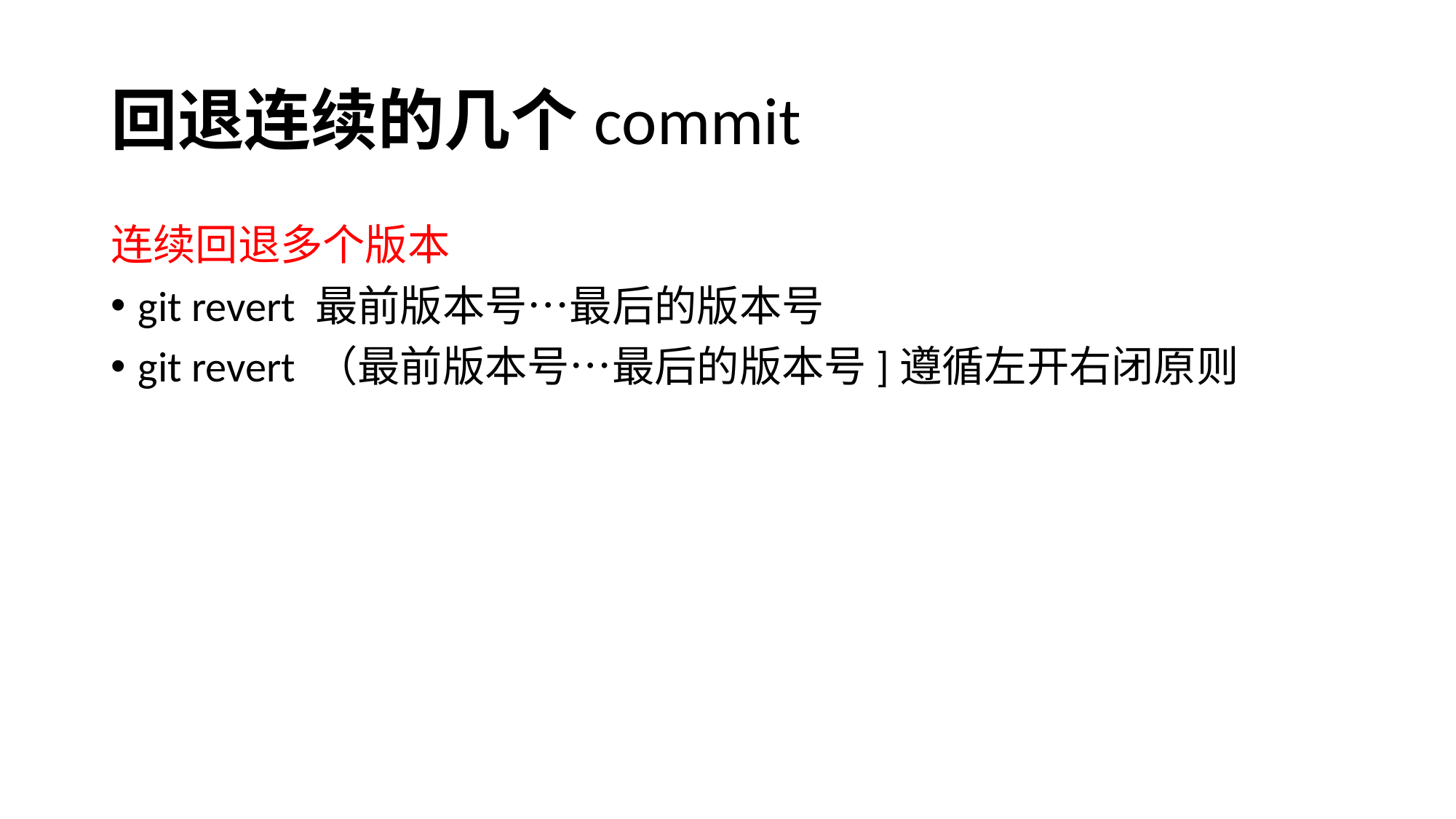

# 回退连续的几个commit
连续回退多个版本
git revert 最前版本号…最后的版本号
git revert （最前版本号…最后的版本号]遵循左开右闭原则